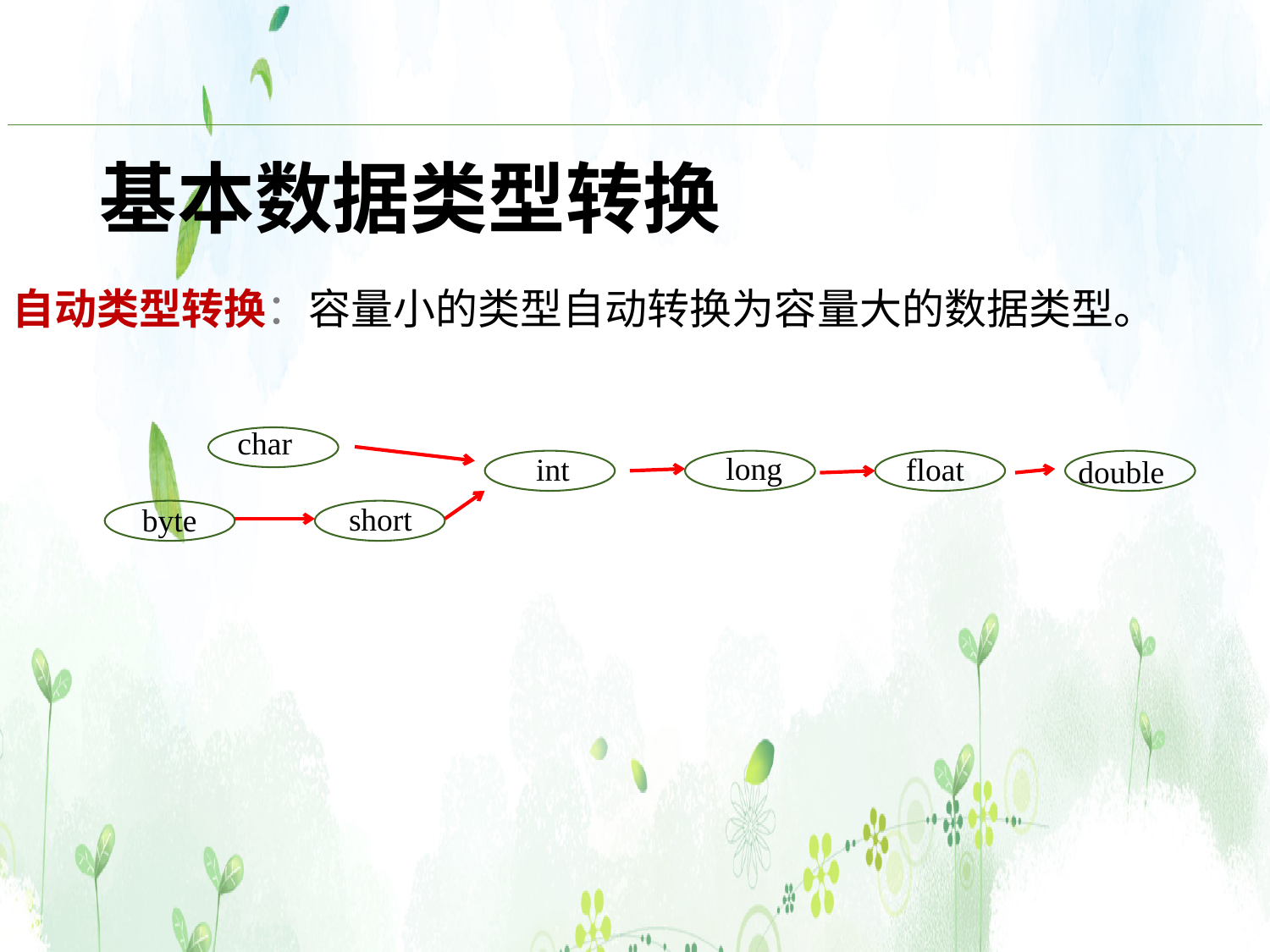

# 基本数据类型转换
自动类型转换：容量小的类型自动转换为容量大的数据类型。

char

long
int
float
double

short
byte